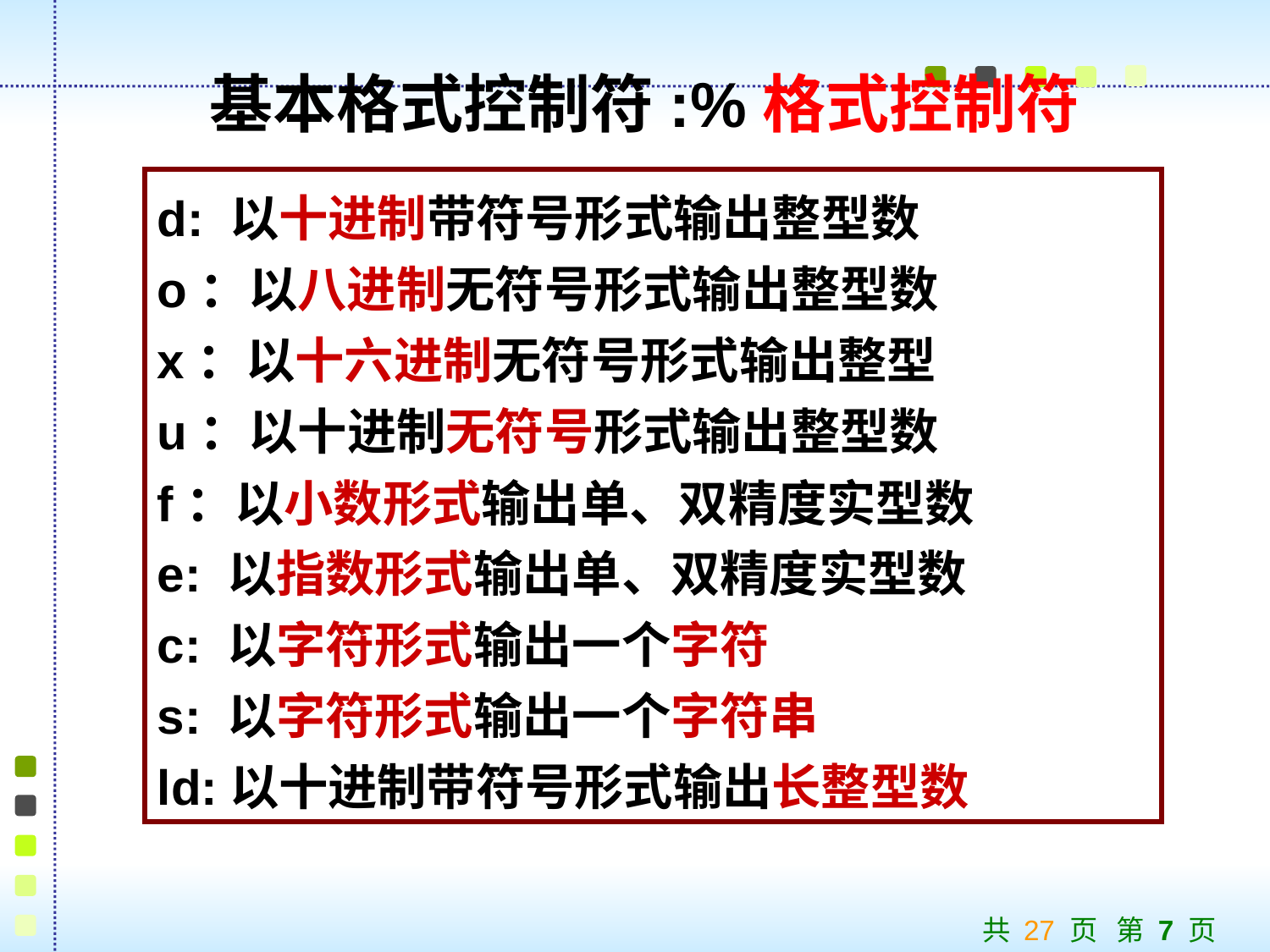

基本格式控制符:%格式控制符
d: 以十进制带符号形式输出整型数
o：以八进制无符号形式输出整型数
x：以十六进制无符号形式输出整型
u：以十进制无符号形式输出整型数
f：以小数形式输出单、双精度实型数
e: 以指数形式输出单、双精度实型数
c: 以字符形式输出一个字符
s: 以字符形式输出一个字符串
ld:以十进制带符号形式输出长整型数
共 27 页   第 7 页